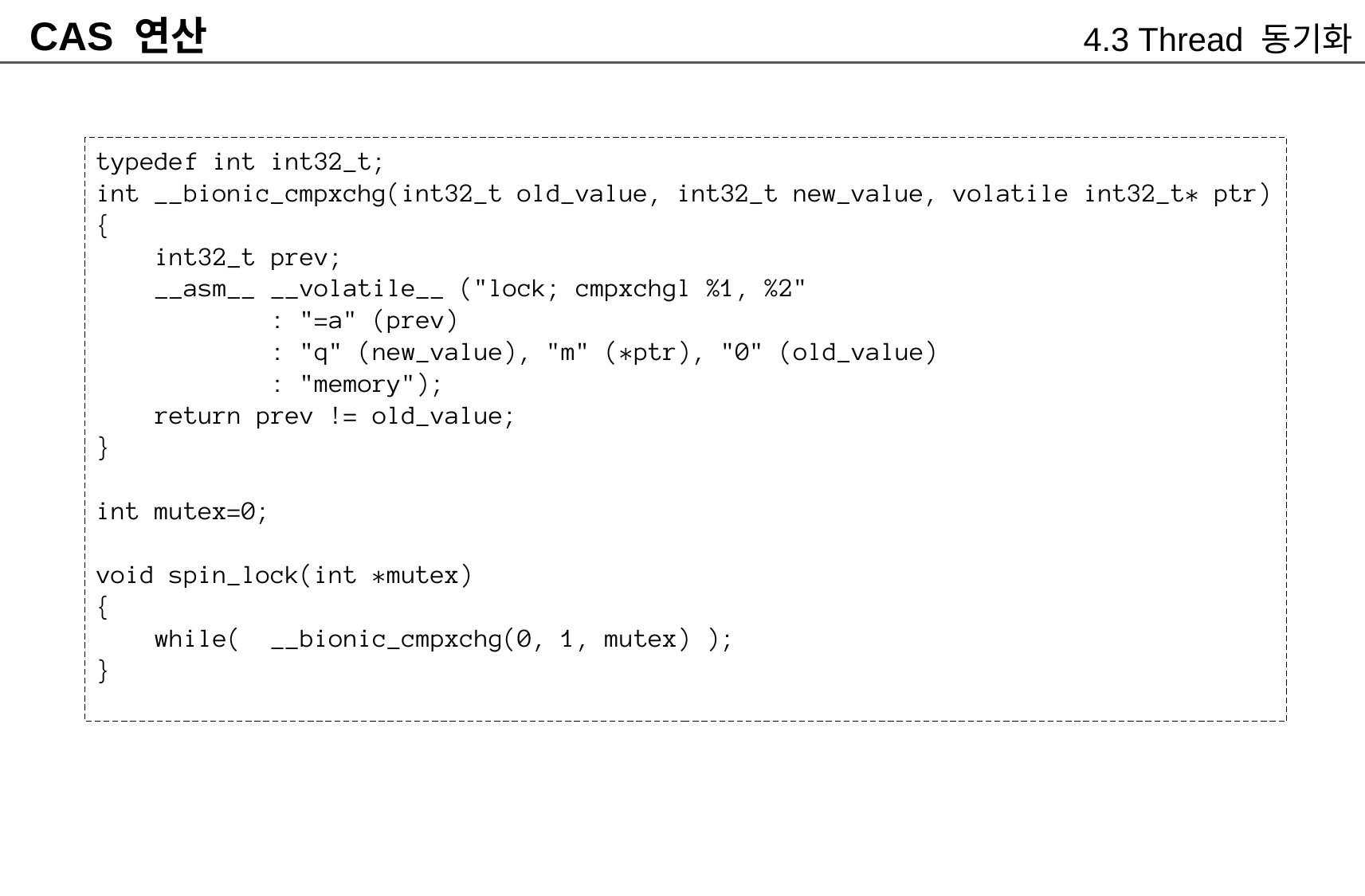

# CAS 연산
4.3 Thread 동기화

typedef int int32_t;
int __bionic_cmpxchg(int32_t old_value, int32_t new_value, volatile int32_t* ptr)
{
    int32_t prev;
    __asm__ __volatile__ ("lock; cmpxchgl %1, %2"
            : "=a" (prev)
            : "q" (new_value), "m" (*ptr), "0" (old_value)
            : "memory");
    return prev != old_value;
}

int mutex=0;

void spin_lock(int *mutex)
{
    while(  __bionic_cmpxchg(0, 1, mutex) );
}